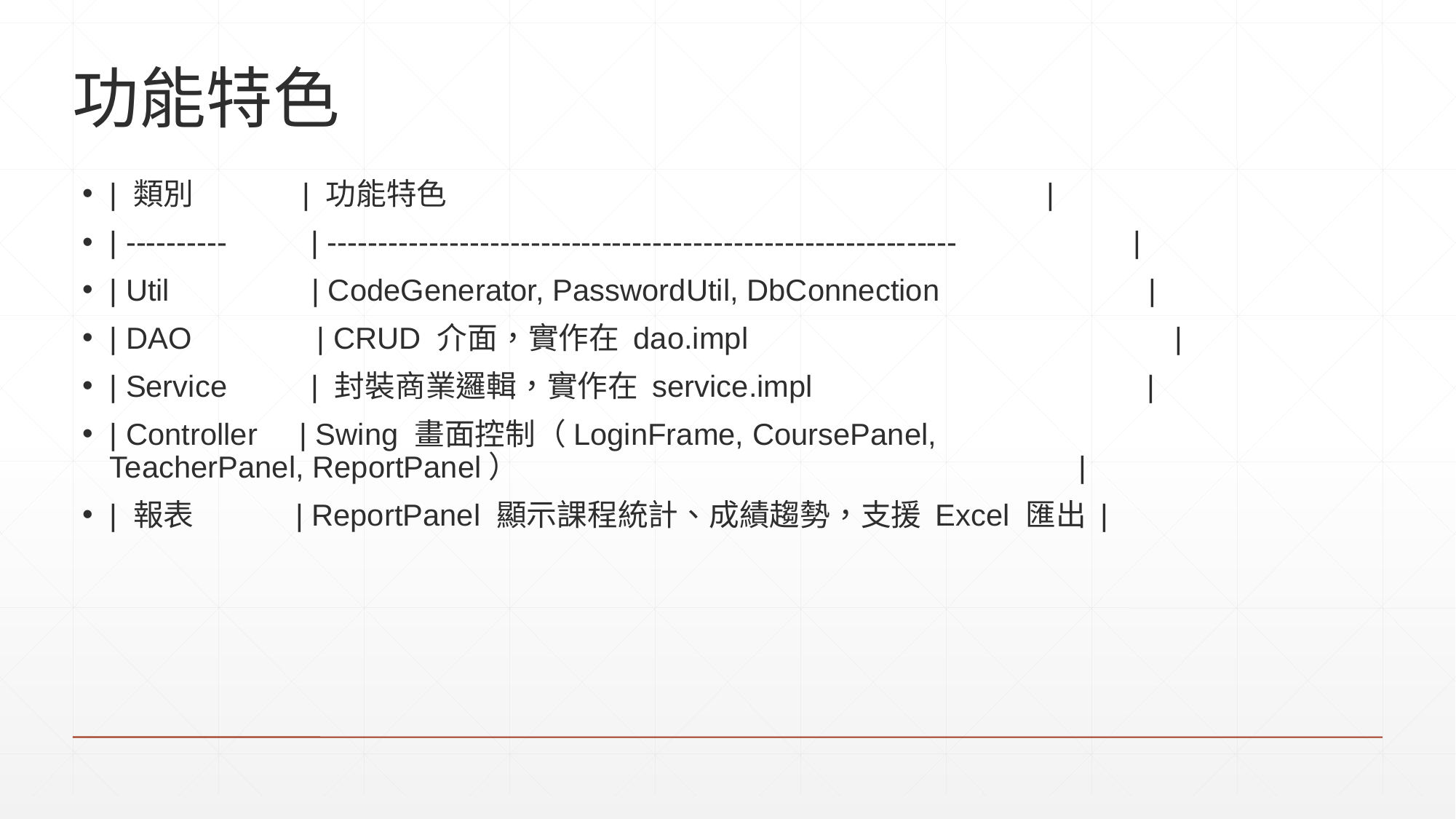

# 功能特色
| 類別               | 功能特色                                                                                        |
| ----------          | --------------------------------------------------------------                     |
| Util                 | CodeGenerator, PasswordUtil, DbConnection                         |
| DAO               | CRUD 介面，實作在 dao.impl                                                   |
| Service          | 封裝商業邏輯，實作在 service.impl                                        |
| Controller     | Swing 畫面控制（LoginFrame, CoursePanel,                  TeacherPanel, ReportPanel）                                                                                  |
| 報表              | ReportPanel 顯示課程統計、成績趨勢，支援 Excel 匯出 |